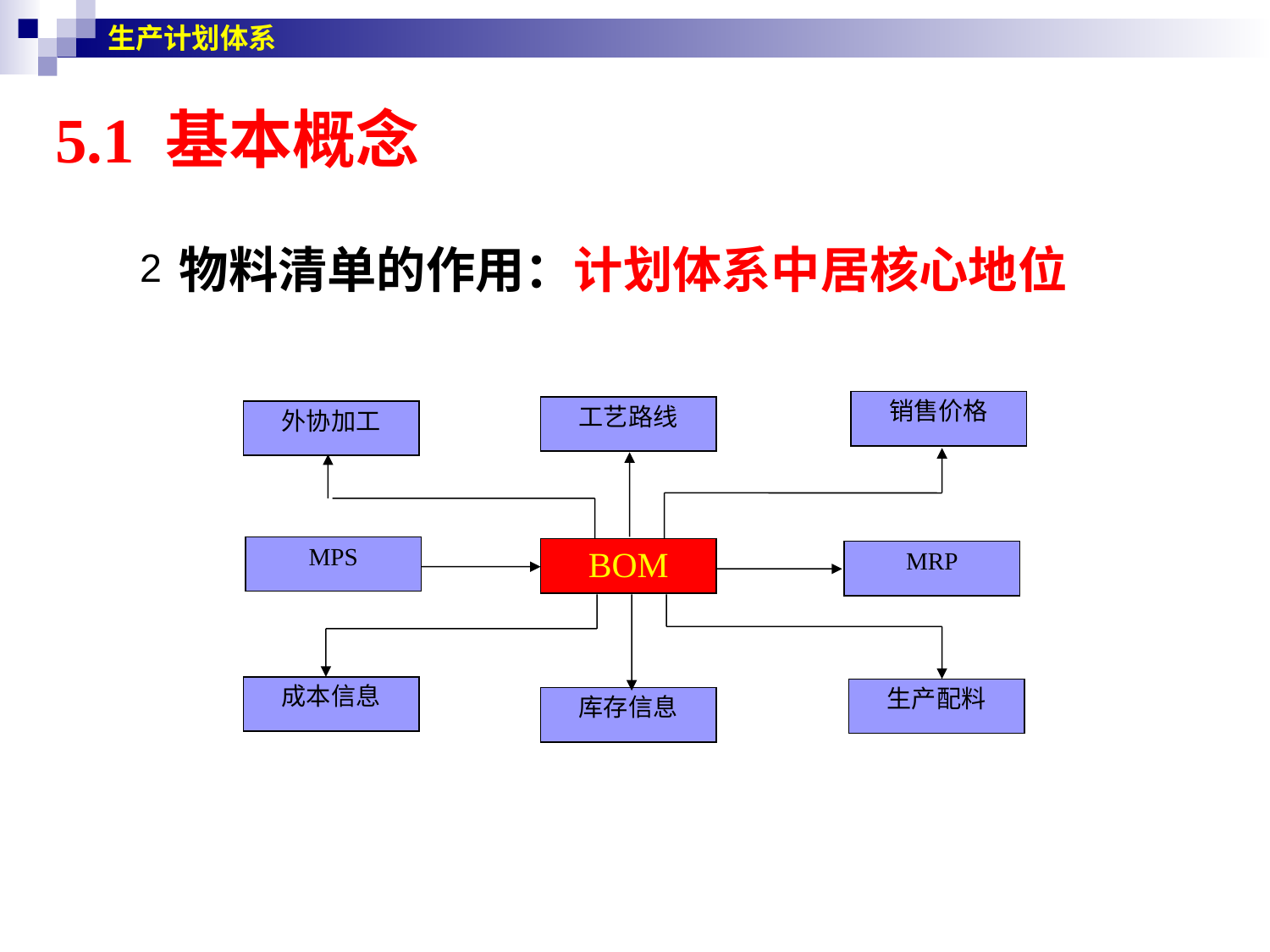

生产计划体系
5.1 基本概念
物料清单的作用：计划体系中居核心地位
销售价格
工艺路线
外协加工

MPS
BOM
MRP

成本信息
生产配料
库存信息